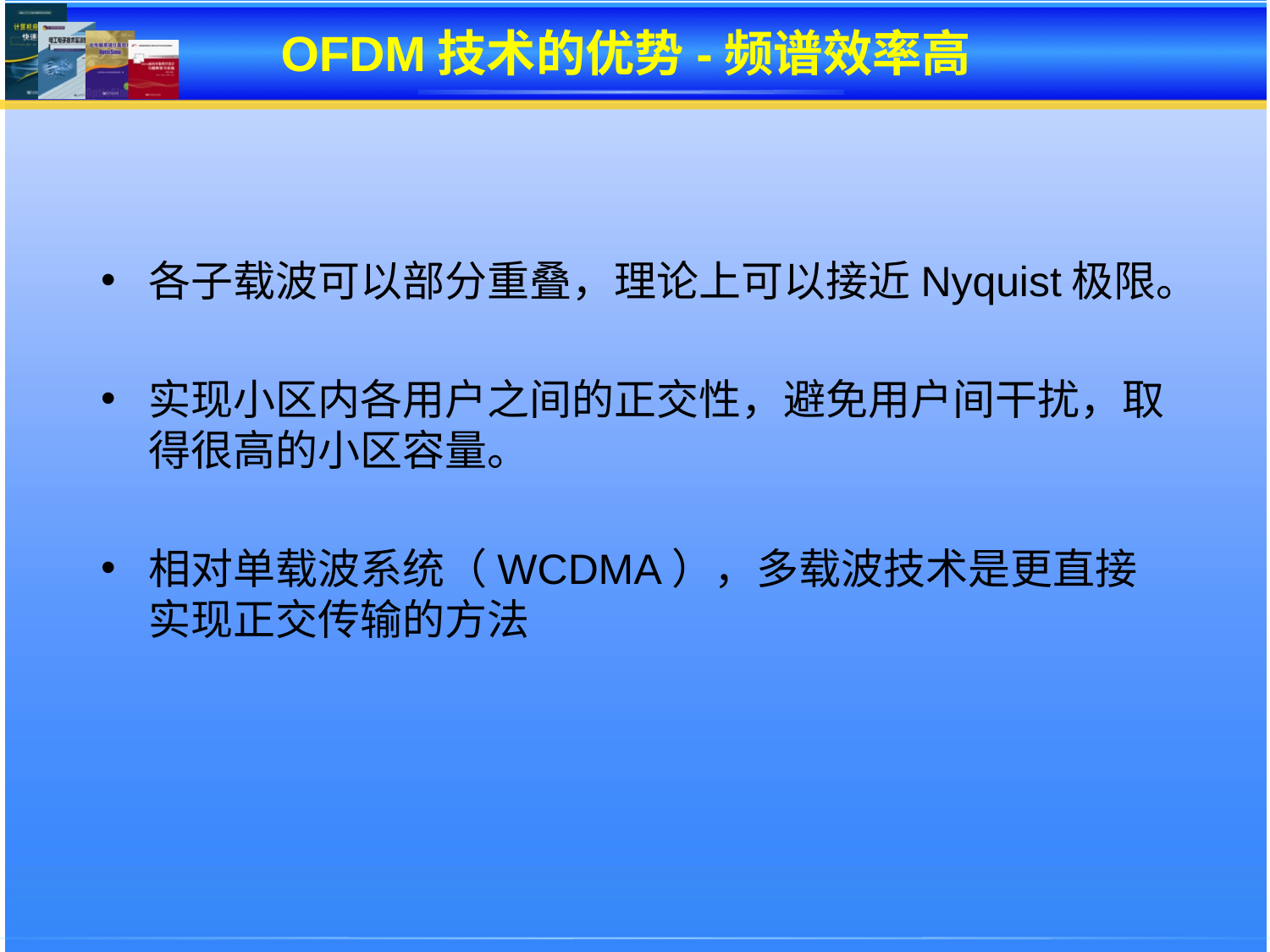

OFDM技术的优势-频谱效率高
各子载波可以部分重叠，理论上可以接近Nyquist极限。

实现小区内各用户之间的正交性，避免用户间干扰，取得很高的小区容量。

相对单载波系统（WCDMA），多载波技术是更直接实现正交传输的方法